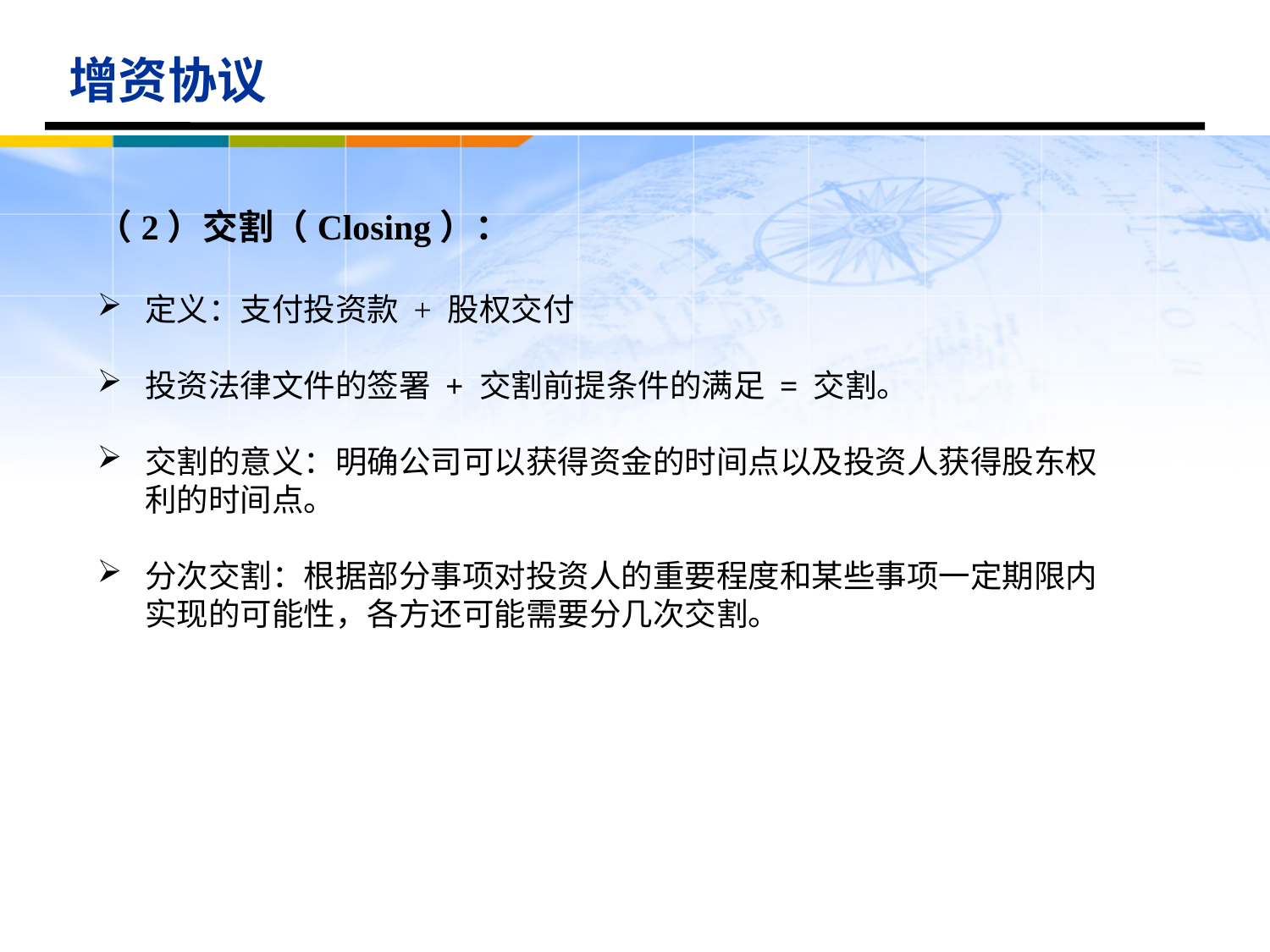

增资协议

（2）交割（Closing）：

定义：支付投资款 + 股权交付

投资法律文件的签署 + 交割前提条件的满足 = 交割。

交割的意义：明确公司可以获得资金的时间点以及投资人获得股东权利的时间点。

分次交割：根据部分事项对投资人的重要程度和某些事项一定期限内实现的可能性，各方还可能需要分几次交割。